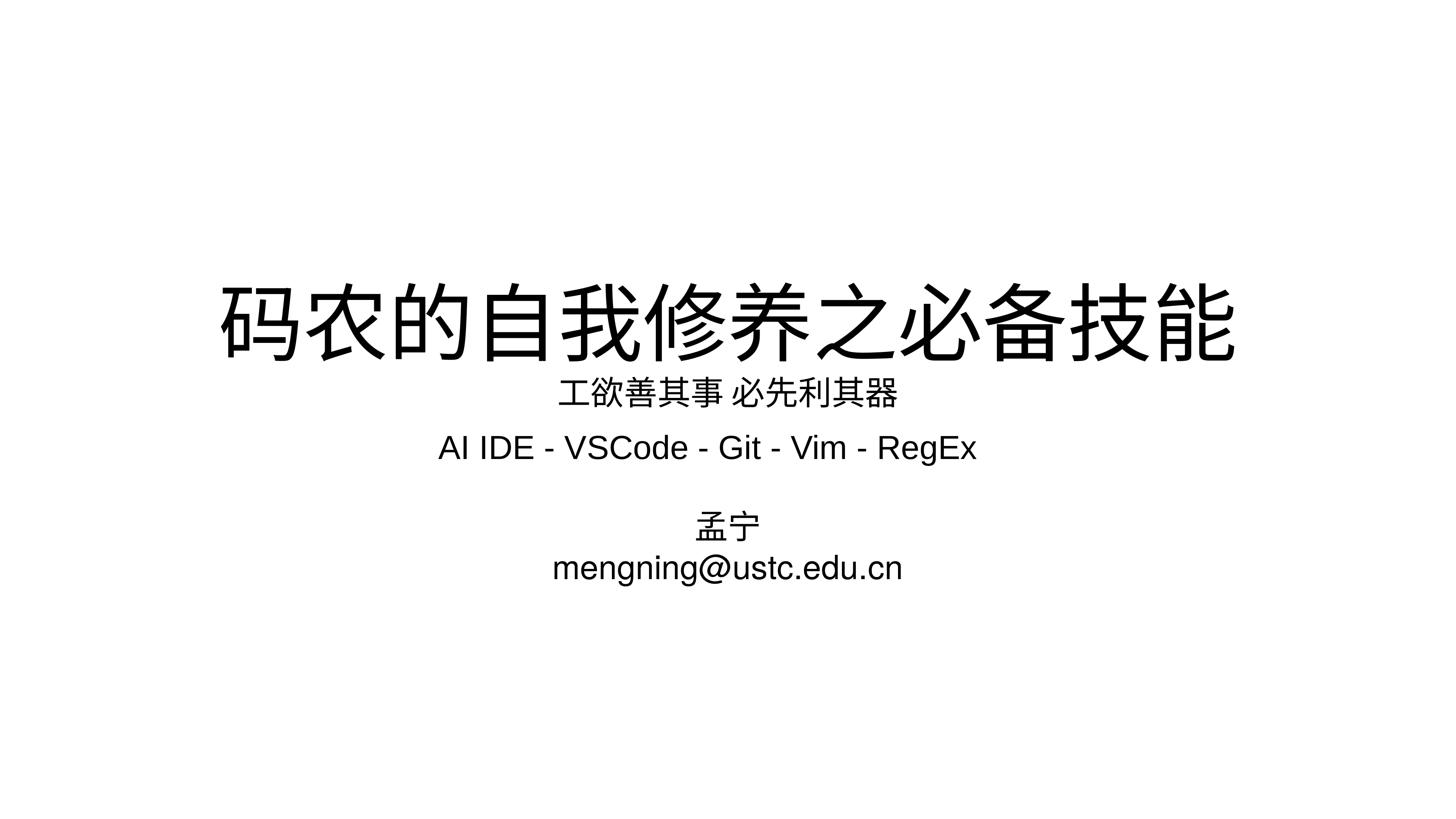

# 码农的自我修养之必备技能
工欲善其事 必先利其器
AI IDE - VSCode - Git - Vim - RegEx
孟宁
mengning@ustc.edu.cn